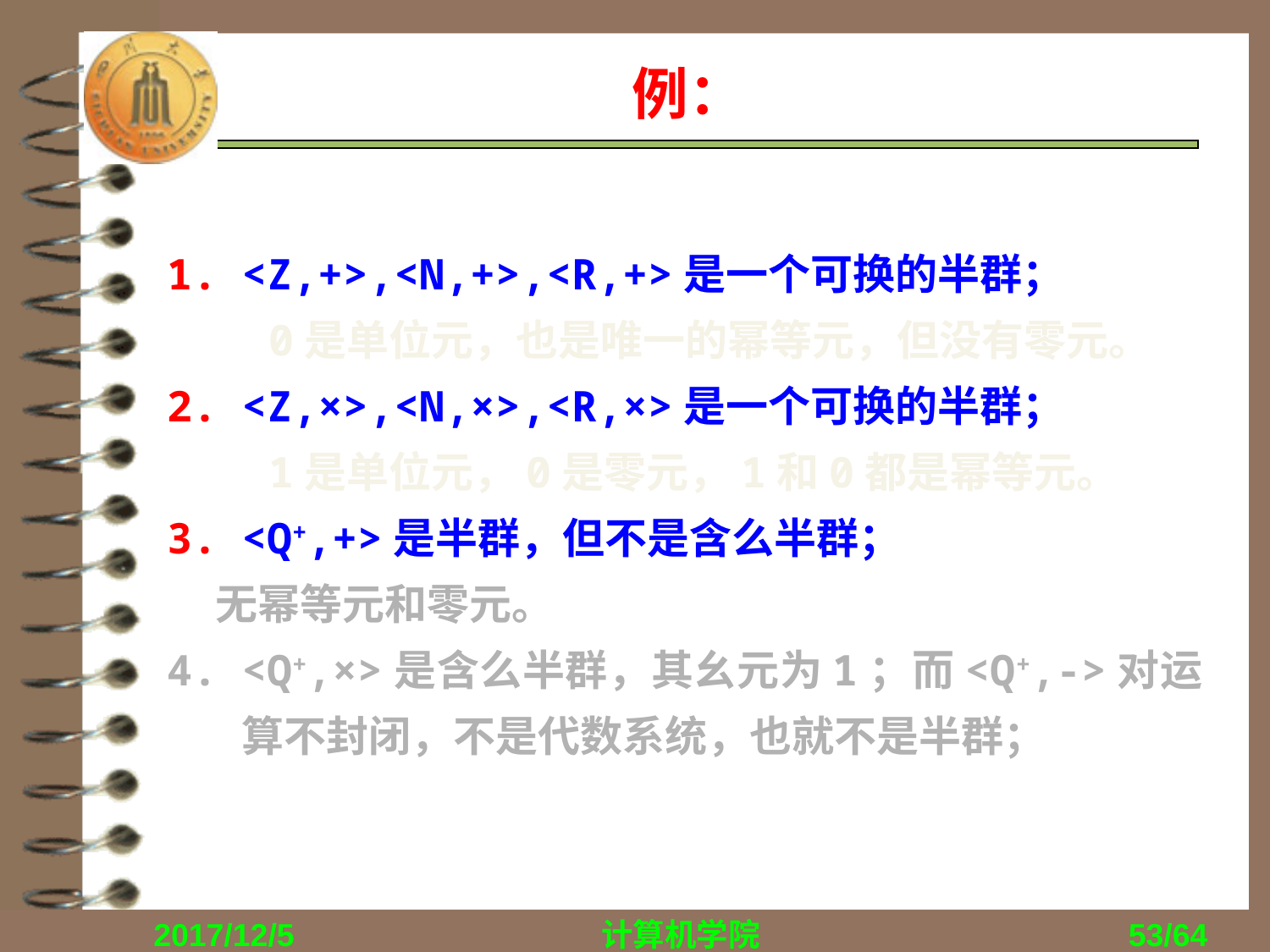

# 例：
<Z,+>,<N,+>,<R,+>是一个可换的半群；
    0是单位元，也是唯一的幂等元，但没有零元。
<Z,×>,<N,×>,<R,×>是一个可换的半群；
    1是单位元，0是零元，1和0都是幂等元。
<Q+,+>是半群，但不是含么半群；
    无幂等元和零元。
<Q+,×>是含么半群，其幺元为1；而<Q+,->对运算不封闭，不是代数系统，也就不是半群；
2017/12/5
计算机学院
53/64